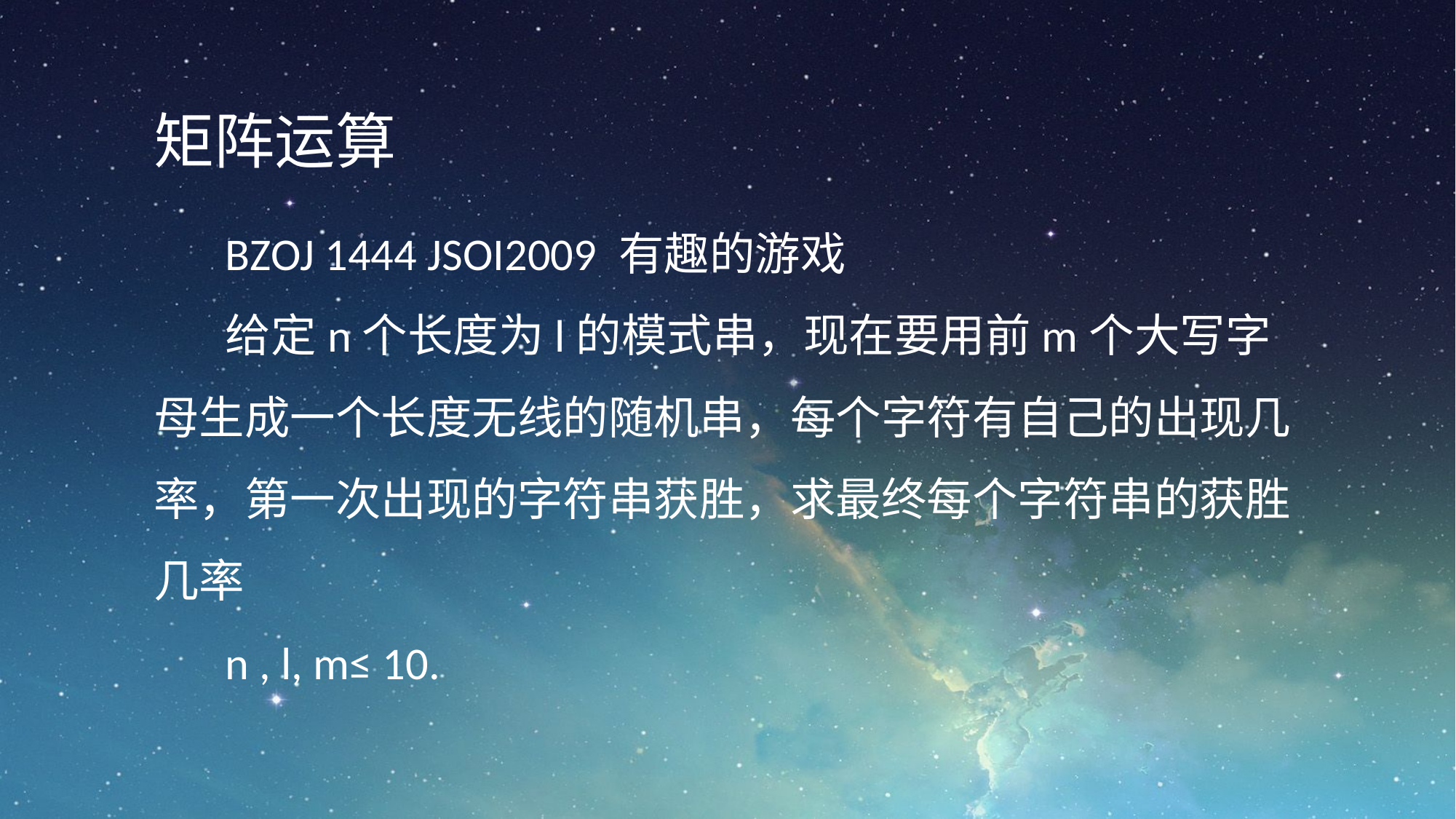

矩阵运算
BZOJ 1444 JSOI2009 有趣的游戏
给定n个长度为l的模式串，现在要用前m个大写字母生成一个长度无线的随机串，每个字符有自己的出现几率，第一次出现的字符串获胜，求最终每个字符串的获胜几率
n , l, m≤ 10.